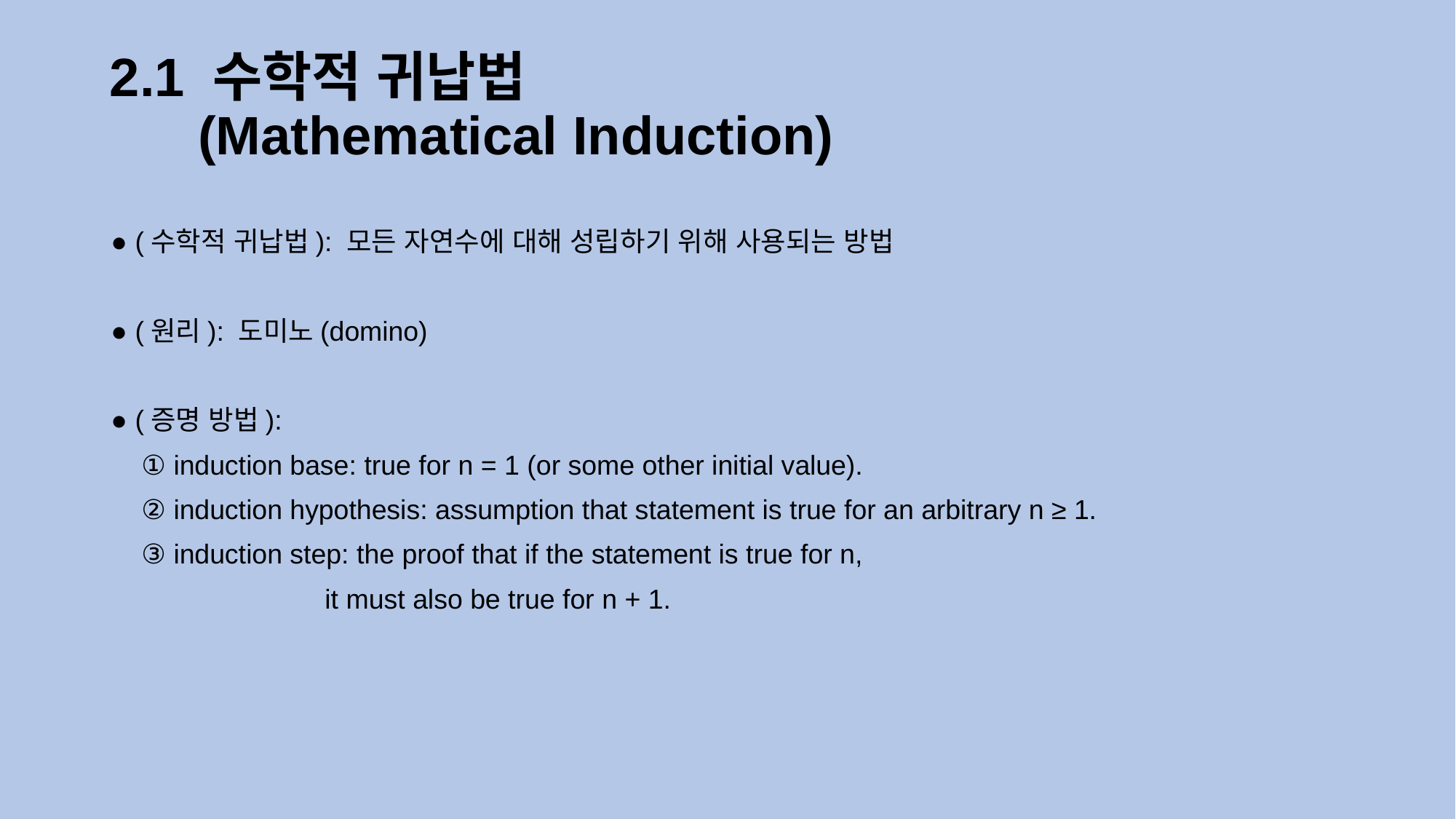

# 2.1 수학적 귀납법 (Mathematical Induction)
● (수학적 귀납법): 모든 자연수에 대해 성립하기 위해 사용되는 방법

● (원리): 도미노(domino)

● (증명 방법):
    ① induction base: true for n = 1 (or some other initial value).
    ② induction hypothesis: assumption that statement is true for an arbitrary n ≥ 1.
    ③ induction step: the proof that if the statement is true for n,
                            it must also be true for n + 1.